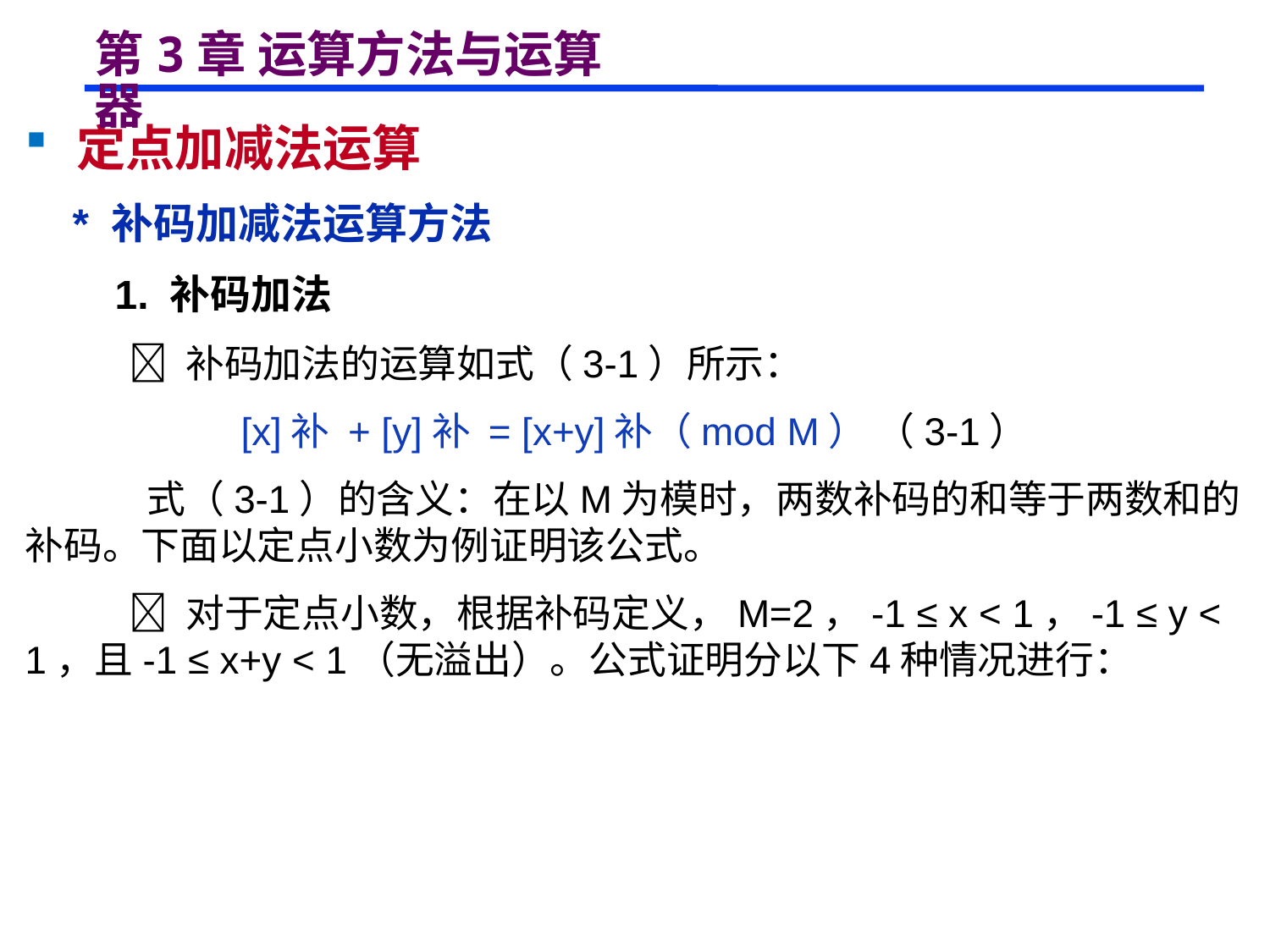

# 第3章 运算方法与运算器
 定点加减法运算
    * 补码加减法运算方法
        1. 补码加法
            • 补码加法的运算如式（3-1）所示：
                    [x]补 + [y]补 = [x+y]补（mod M） （3-1）
             式（3-1）的含义：在以M为模时，两数补码的和等于两数和的补码。下面以定点小数为例证明该公式。
            • 对于定点小数，根据补码定义，M=2，-1 ≤ x < 1，-1 ≤ y < 1，且-1 ≤ x+y < 1（无溢出）。公式证明分以下4种情况进行：